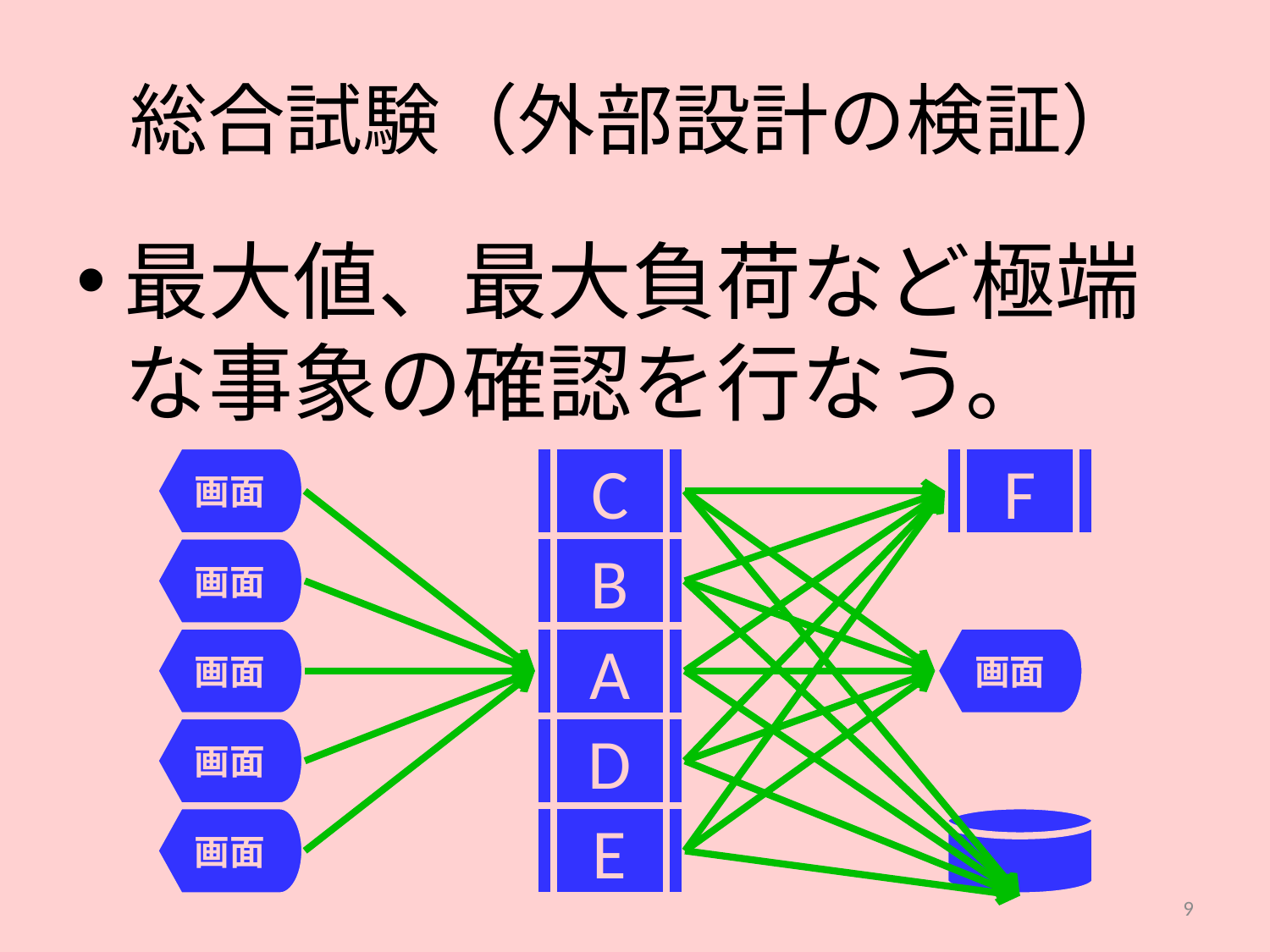

# 総合試験（外部設計の検証）
最大値、最大負荷など極端な事象の確認を行なう。
画面
C
F
画面
B
画面
A
画面
画面
D
画面
E

9